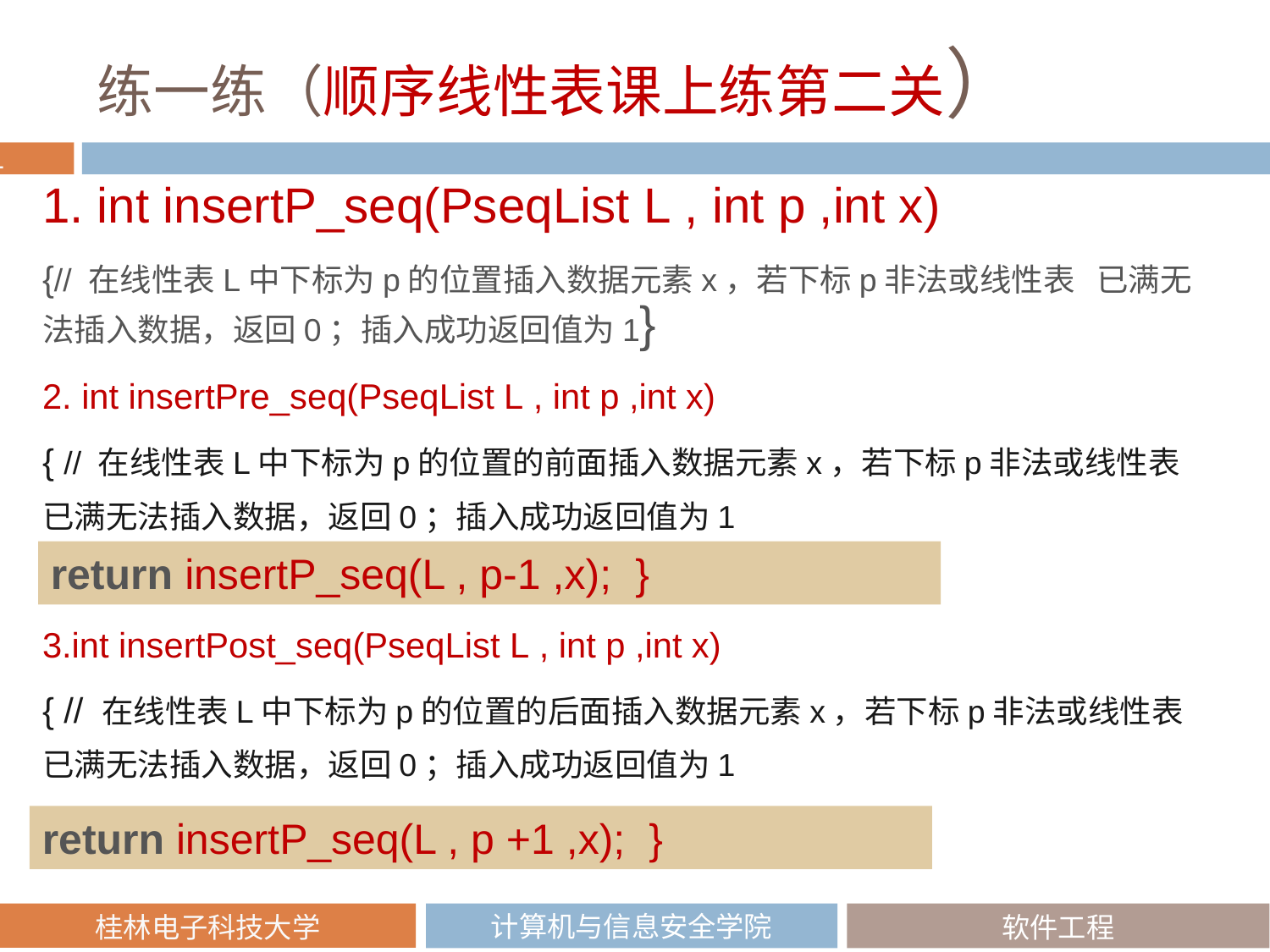

# 练一练（顺序线性表课上练第二关）
1. int insertP_seq(PseqList L , int p ,int x)
{// 在线性表L中下标为p的位置插入数据元素x，若下标p非法或线性表   已满无法插入数据，返回0；插入成功返回值为1}
2. int insertPre_seq(PseqList L , int p ,int x)
{ // 在线性表L中下标为p的位置的前面插入数据元素x，若下标p非法或线性表已满无法插入数据，返回0；插入成功返回值为1
//提示：直接调用insertP函数实现即可   }
3.int insertPost_seq(PseqList L , int p ,int x)
{ // 在线性表L中下标为p的位置的后面插入数据元素x，若下标p非法或线性表已满无法插入数据，返回0；插入成功返回值为1
//提示：直接调用insertP函数实现即可   }

return insertP_seq(L , p-1 ,x);  }
return insertP_seq(L , p +1 ,x);  }